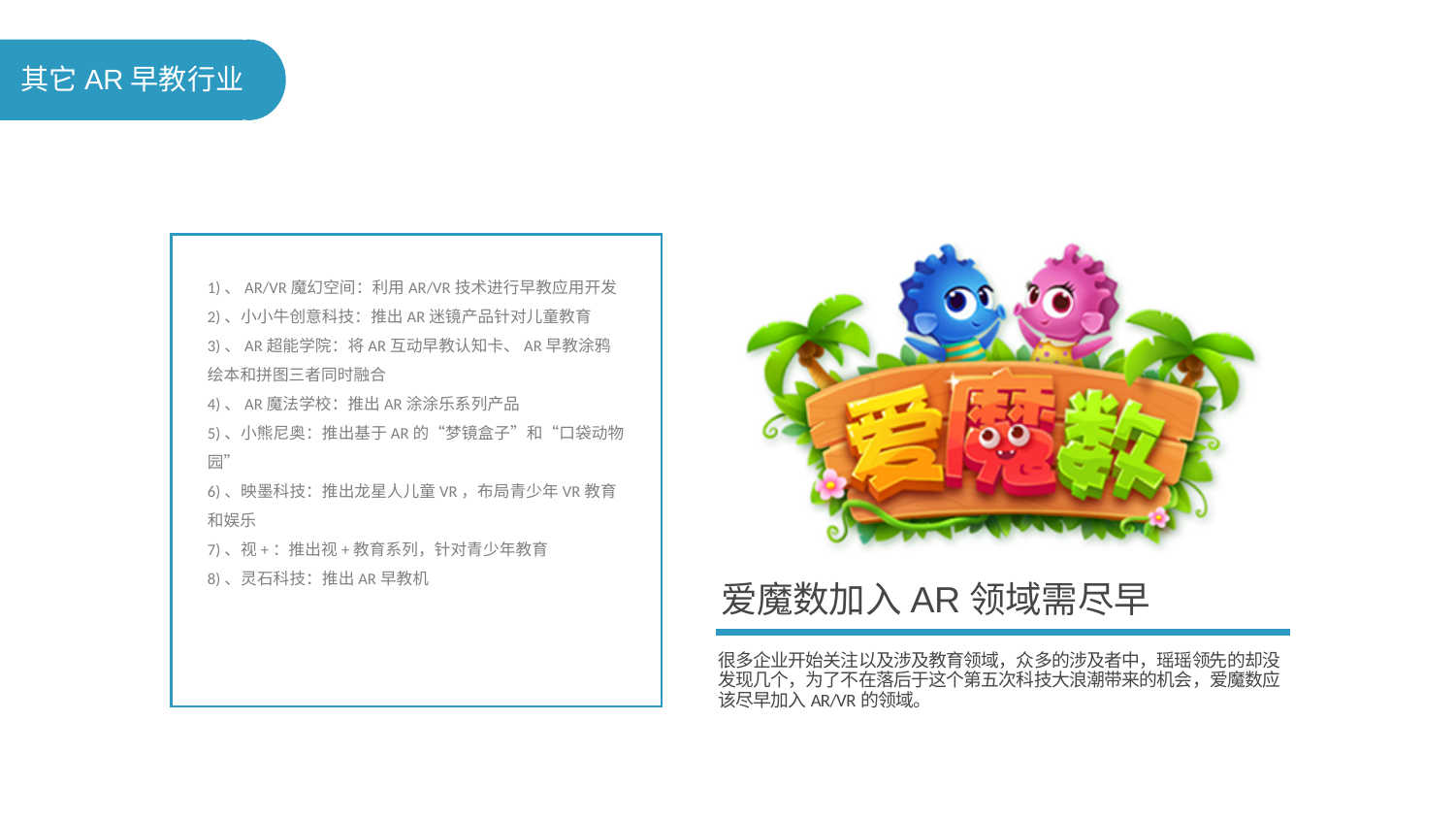

其它AR早教行业

爱魔数加入AR领域需尽早
很多企业开始关注以及涉及教育领域，众多的涉及者中，瑶瑶领先的却没发现几个，为了不在落后于这个第五次科技大浪潮带来的机会，爱魔数应该尽早加入AR/VR的领域。

1)、AR/VR魔幻空间：利用AR/VR技术进行早教应用开发
2)、小小牛创意科技：推出AR迷镜产品针对儿童教育
3)、AR超能学院：将AR互动早教认知卡、AR早教涂鸦绘本和拼图三者同时融合
4)、AR魔法学校：推出AR涂涂乐系列产品
5)、小熊尼奥：推出基于AR的“梦镜盒子”和“口袋动物园”
6)、映墨科技：推出龙星人儿童VR，布局青少年VR教育和娱乐
7)、视+：推出视+教育系列，针对青少年教育
8)、灵石科技：推出AR早教机